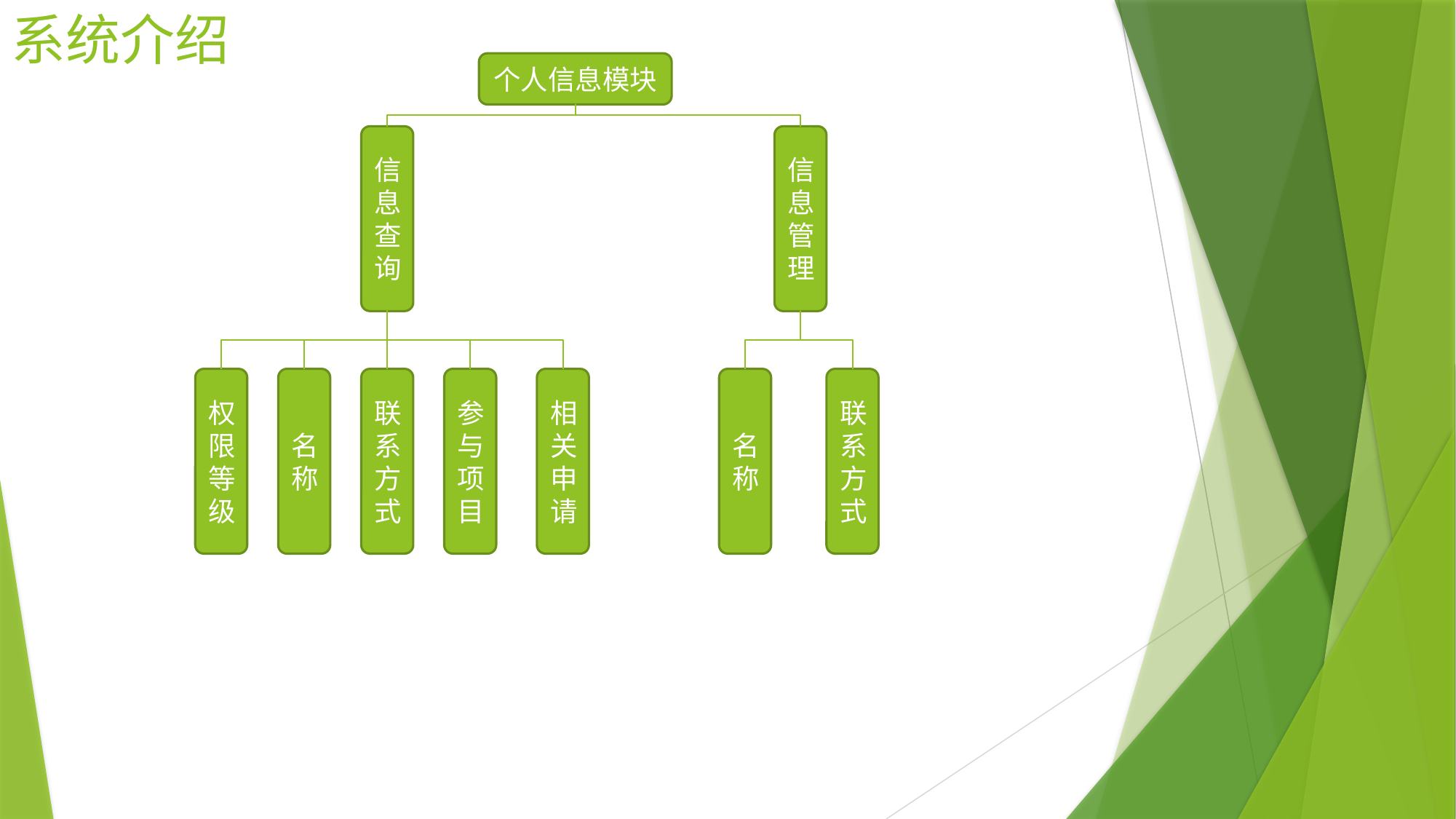

# 系统介绍
个人信息模块
信息查询
信息管理
权限等级
相关申请
联系方式
参与项目
名称
名称
联系方式